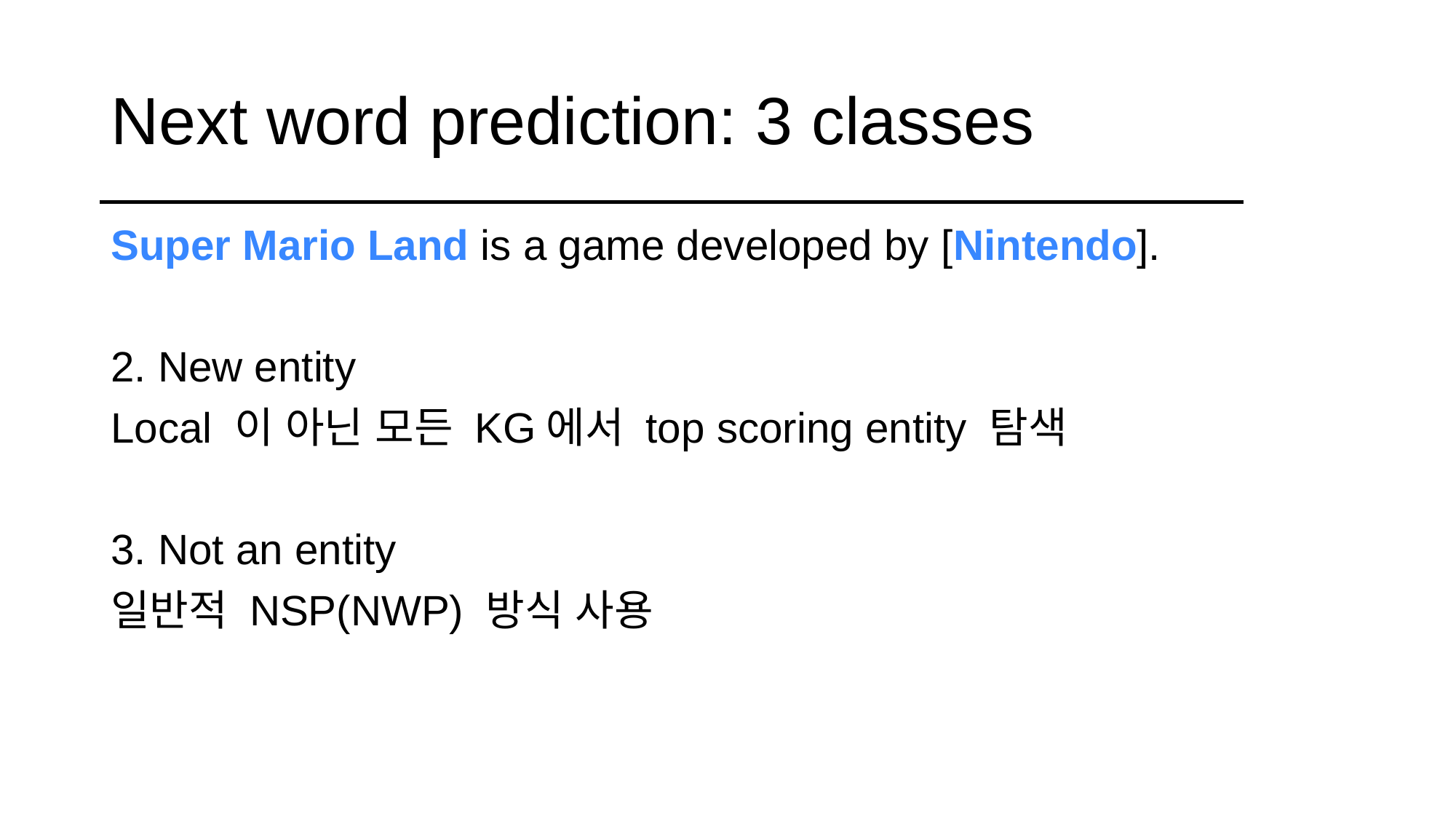

# Next word prediction: 3 classes
Super Mario Land is a game developed by [Nintendo].

2. New entity
Local 이 아닌 모든 KG에서 top scoring entity 탐색

3. Not an entity
일반적 NSP(NWP) 방식 사용